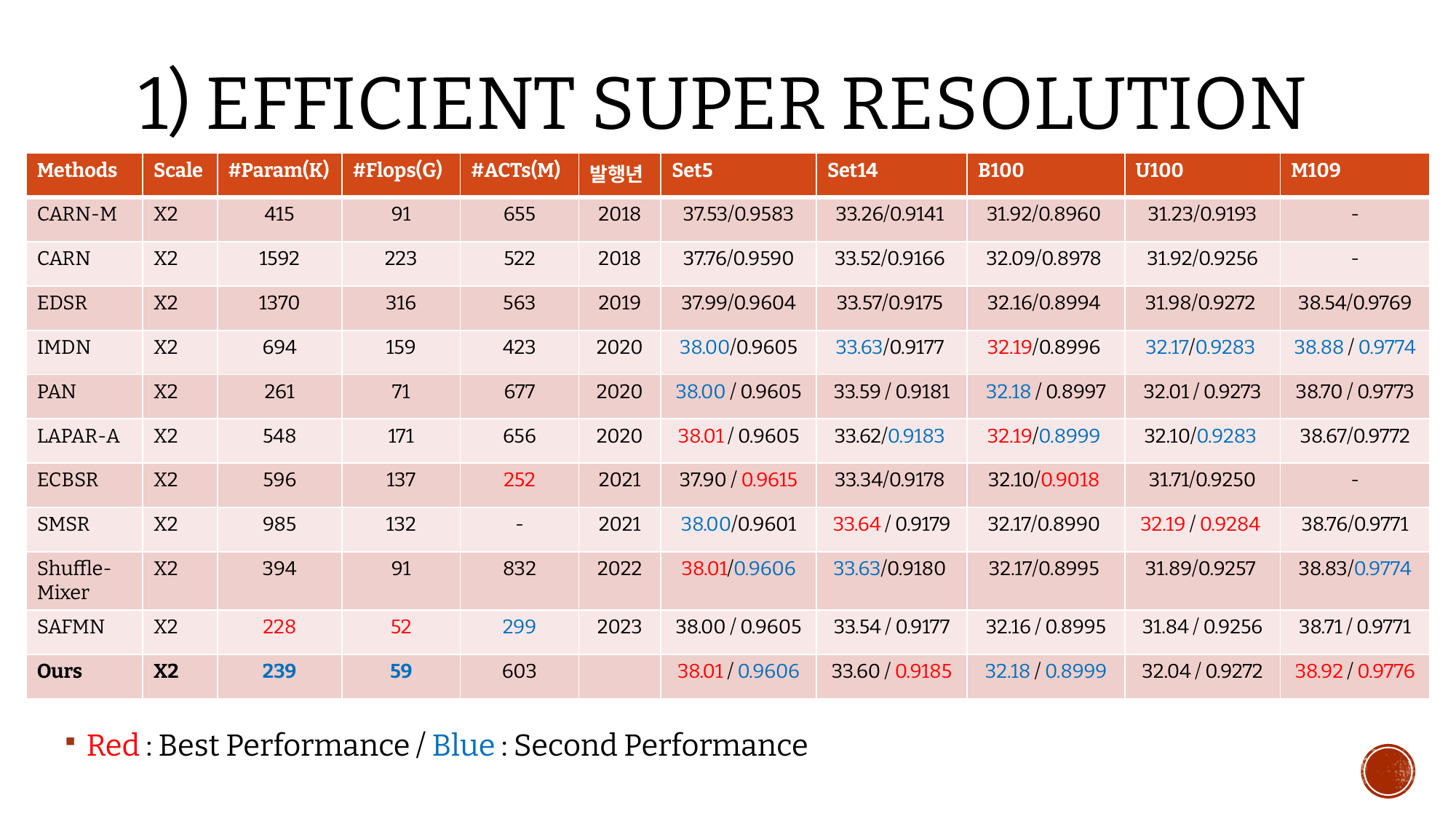

# 1) Efficient super resolution
| Methods | Scale | #Param(K) | #Flops(G) | #ACTs(M) | 발행년 | Set5 | Set14 | B100 | U100 | M109 |
| --- | --- | --- | --- | --- | --- | --- | --- | --- | --- | --- |
| CARN-M | X2 | 415 | 91 | 655 | 2018 | 37.53/0.9583 | 33.26/0.9141 | 31.92/0.8960 | 31.23/0.9193 | - |
| CARN | X2 | 1592 | 223 | 522 | 2018 | 37.76/0.9590 | 33.52/0.9166 | 32.09/0.8978 | 31.92/0.9256 | - |
| EDSR | X2 | 1370 | 316 | 563 | 2019 | 37.99/0.9604 | 33.57/0.9175 | 32.16/0.8994 | 31.98/0.9272 | 38.54/0.9769 |
| IMDN | X2 | 694 | 159 | 423 | 2020 | 38.00/0.9605 | 33.63/0.9177 | 32.19/0.8996 | 32.17/0.9283 | 38.88 / 0.9774 |
| PAN | X2 | 261 | 71 | 677 | 2020 | 38.00 / 0.9605 | 33.59 / 0.9181 | 32.18 / 0.8997 | 32.01 / 0.9273 | 38.70 / 0.9773 |
| LAPAR-A | X2 | 548 | 171 | 656 | 2020 | 38.01 / 0.9605 | 33.62/0.9183 | 32.19/0.8999 | 32.10/0.9283 | 38.67/0.9772 |
| ECBSR | X2 | 596 | 137 | 252 | 2021 | 37.90 / 0.9615 | 33.34/0.9178 | 32.10/0.9018 | 31.71/0.9250 | - |
| SMSR | X2 | 985 | 132 | - | 2021 | 38.00/0.9601 | 33.64 / 0.9179 | 32.17/0.8990 | 32.19 / 0.9284 | 38.76/0.9771 |
| Shuffle-Mixer | X2 | 394 | 91 | 832 | 2022 | 38.01/0.9606 | 33.63/0.9180 | 32.17/0.8995 | 31.89/0.9257 | 38.83/0.9774 |
| SAFMN | X2 | 228 | 52 | 299 | 2023 | 38.00 / 0.9605 | 33.54 / 0.9177 | 32.16 / 0.8995 | 31.84 / 0.9256 | 38.71 / 0.9771 |
| Ours | X2 | 239 | 59 | 603 |  | 38.01 / 0.9606 | 33.60 / 0.9185 | 32.18 / 0.8999 | 32.04 / 0.9272 | 38.92 / 0.9776 |
Red : Best Performance / Blue : Second Performance